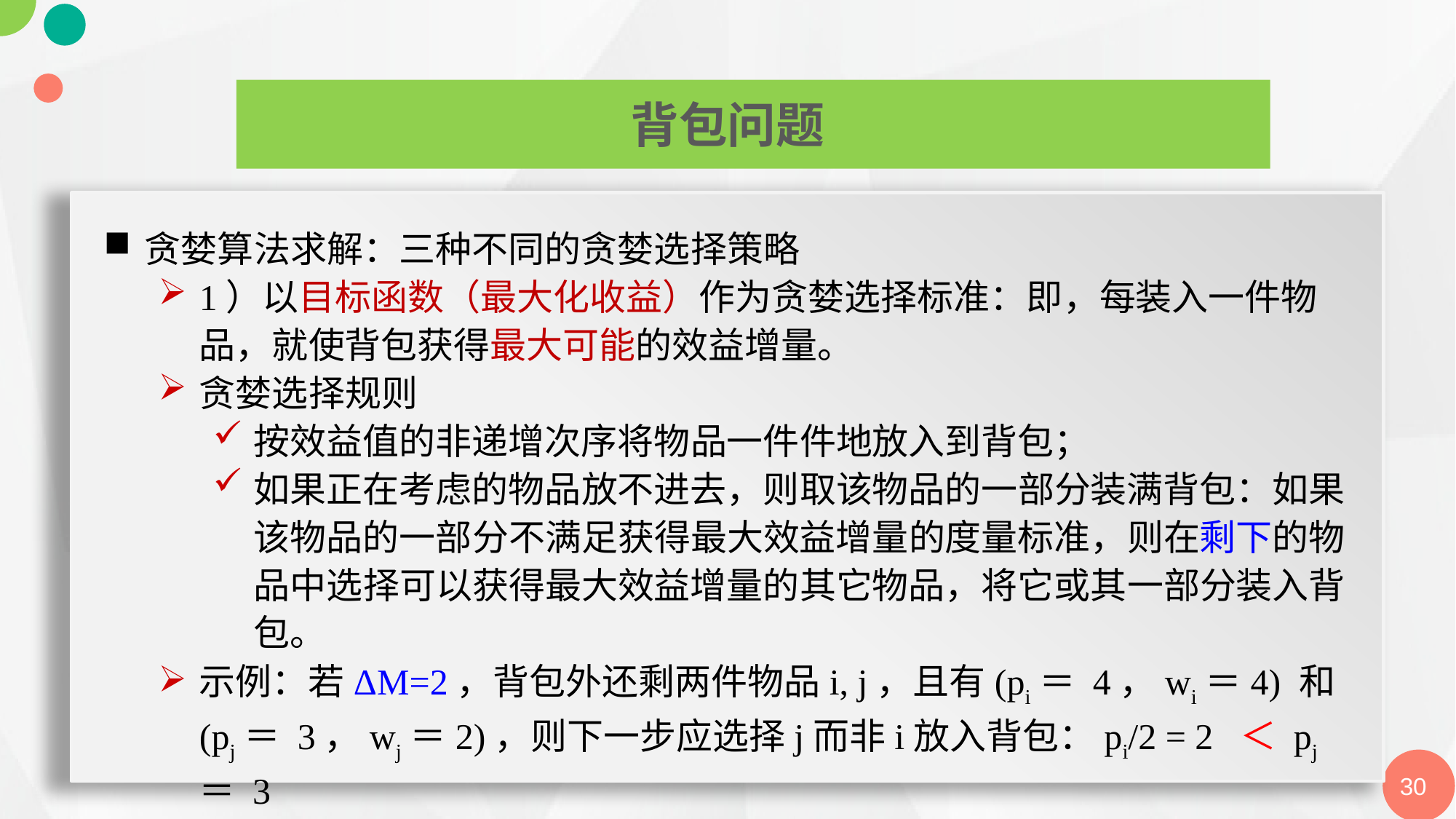

背包问题
贪婪算法求解：三种不同的贪婪选择策略
1）以目标函数（最大化收益）作为贪婪选择标准：即，每装入一件物品，就使背包获得最大可能的效益增量。
贪婪选择规则
按效益值的非递增次序将物品一件件地放入到背包；
如果正在考虑的物品放不进去，则取该物品的一部分装满背包：如果该物品的一部分不满足获得最大效益增量的度量标准，则在剩下的物品中选择可以获得最大效益增量的其它物品，将它或其一部分装入背包。
示例：若ΔM=2，背包外还剩两件物品i, j，且有(pi＝ 4，wi＝4) 和(pj＝ 3，wj＝2)，则下一步应选择j而非i放入背包：pi/2 = 2  ＜ pj＝ 3